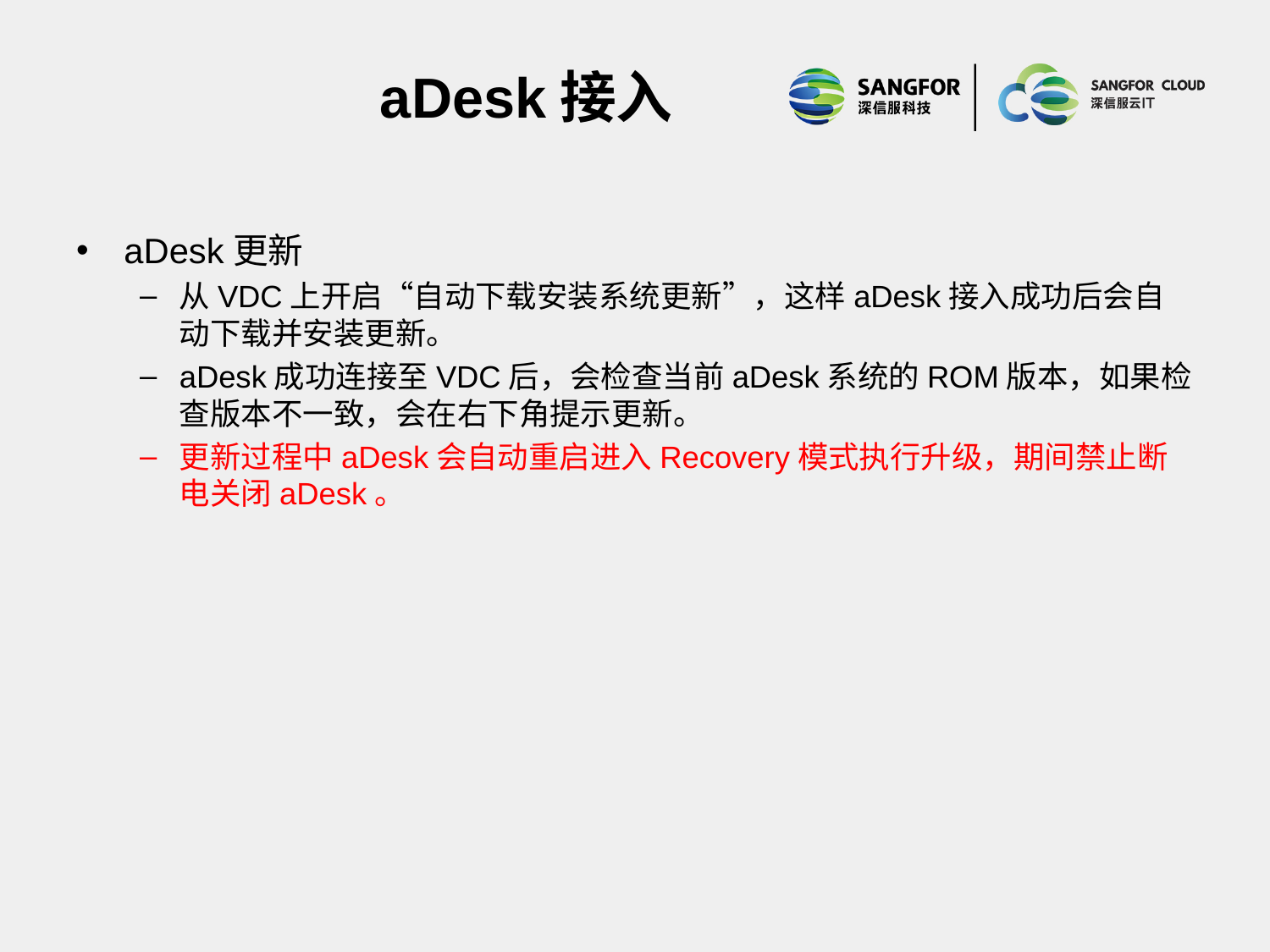

# aDesk接入
aDesk更新
从VDC上开启“自动下载安装系统更新”，这样aDesk接入成功后会自动下载并安装更新。
aDesk成功连接至VDC后，会检查当前aDesk系统的ROM版本，如果检查版本不一致，会在右下角提示更新。
更新过程中aDesk会自动重启进入Recovery模式执行升级，期间禁止断电关闭aDesk。